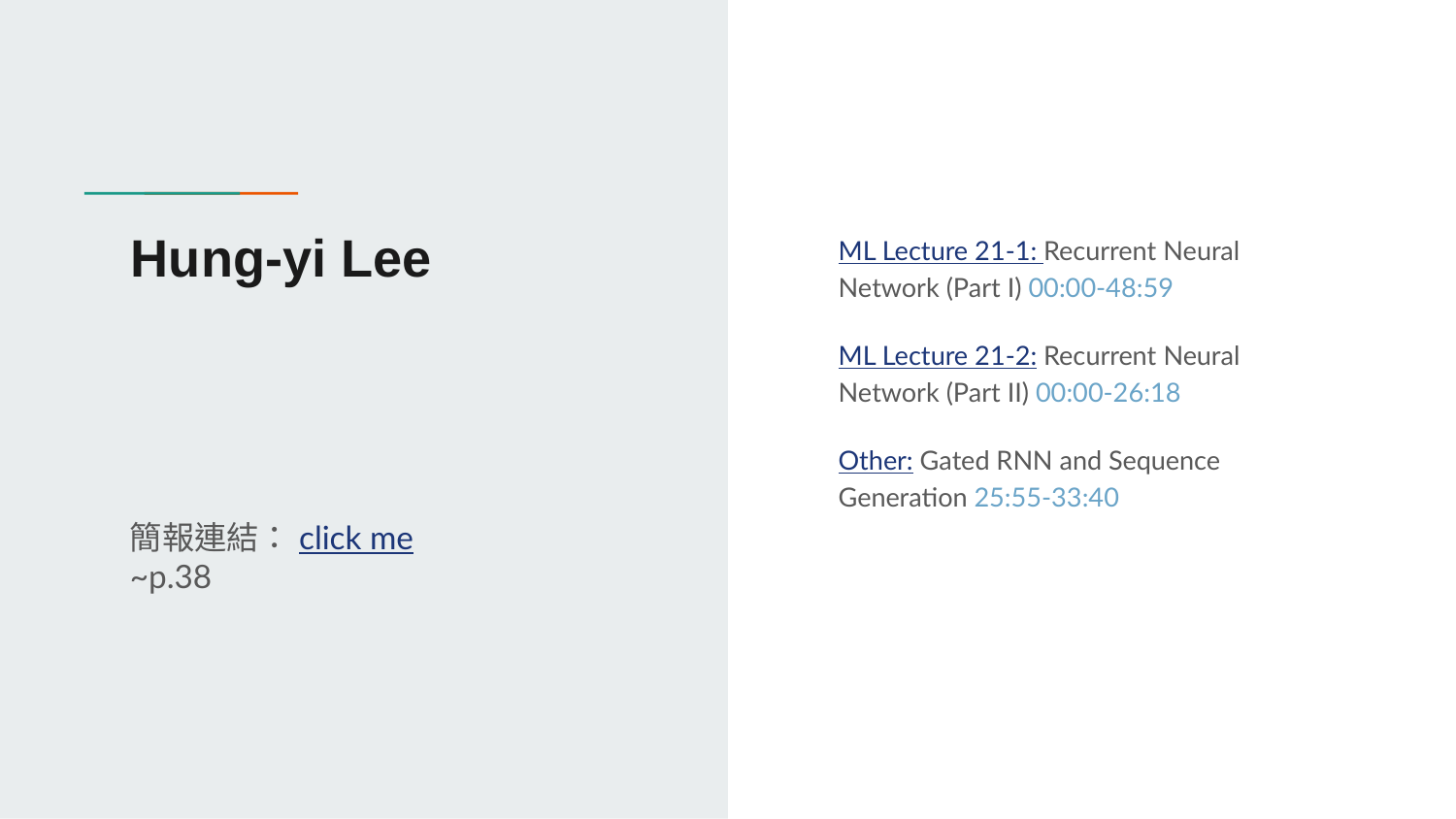

# Hung-yi Lee
ML Lecture 21-1: Recurrent Neural Network (Part I) 00:00-48:59
ML Lecture 21-2: Recurrent Neural Network (Part II) 00:00-26:18
Other: Gated RNN and Sequence Generation 25:55-33:40
簡報連結：click me
~p.38